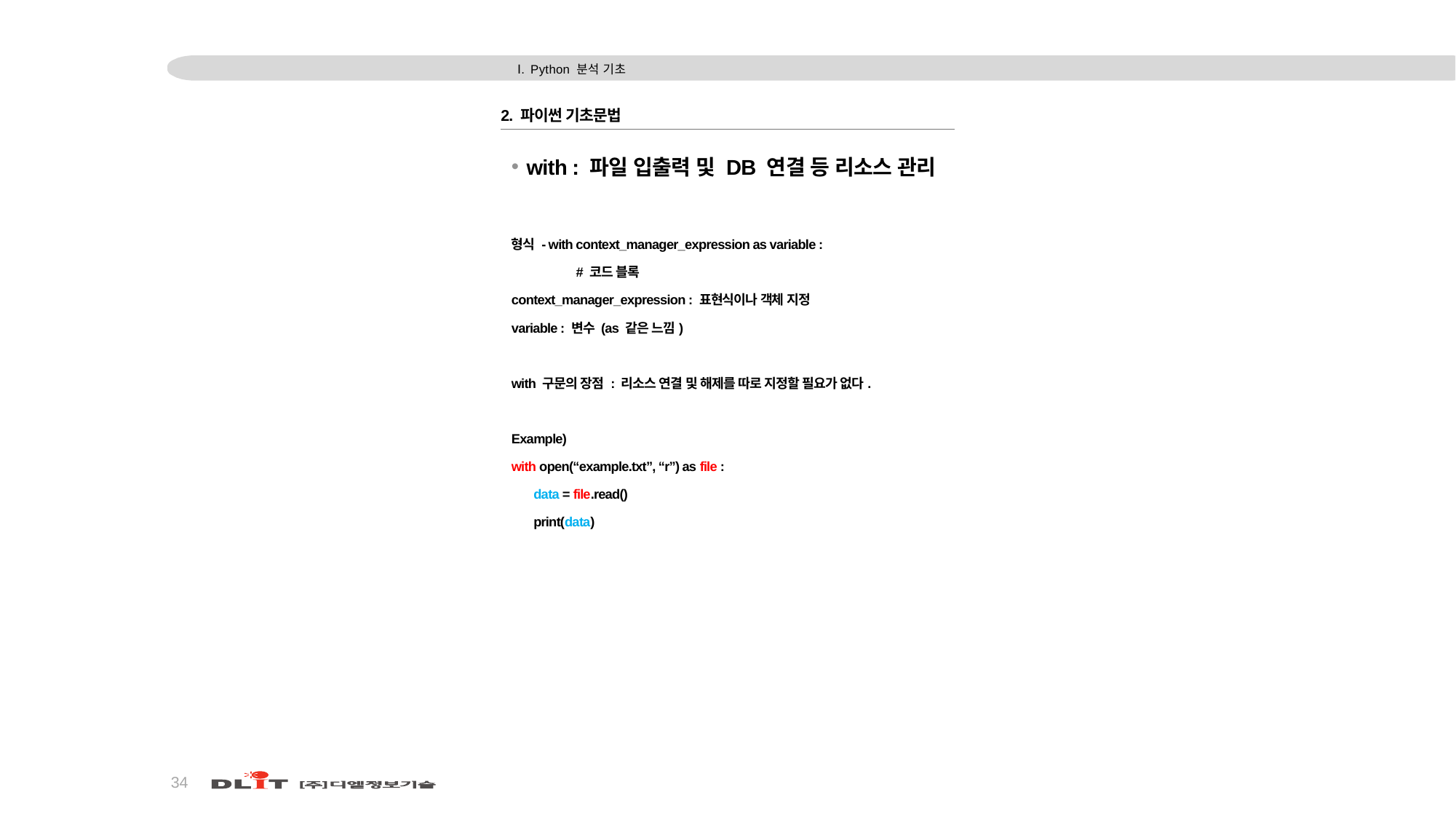

Ⅰ. Python 분석 기초
2. 파이썬 기초문법

with : 파일 입출력 및 DB 연결 등 리소스 관리
형식 - with context_manager_expression as variable :
	             # 코드 블록
context_manager_expression : 표현식이나 객체 지정
variable : 변수 (as 같은 느낌)

with 구문의 장점 : 리소스 연결 및 해제를 따로 지정할 필요가 없다.

Example)
with open(“example.txt”, “r”) as file :
       data = file.read()
       print(data)
34